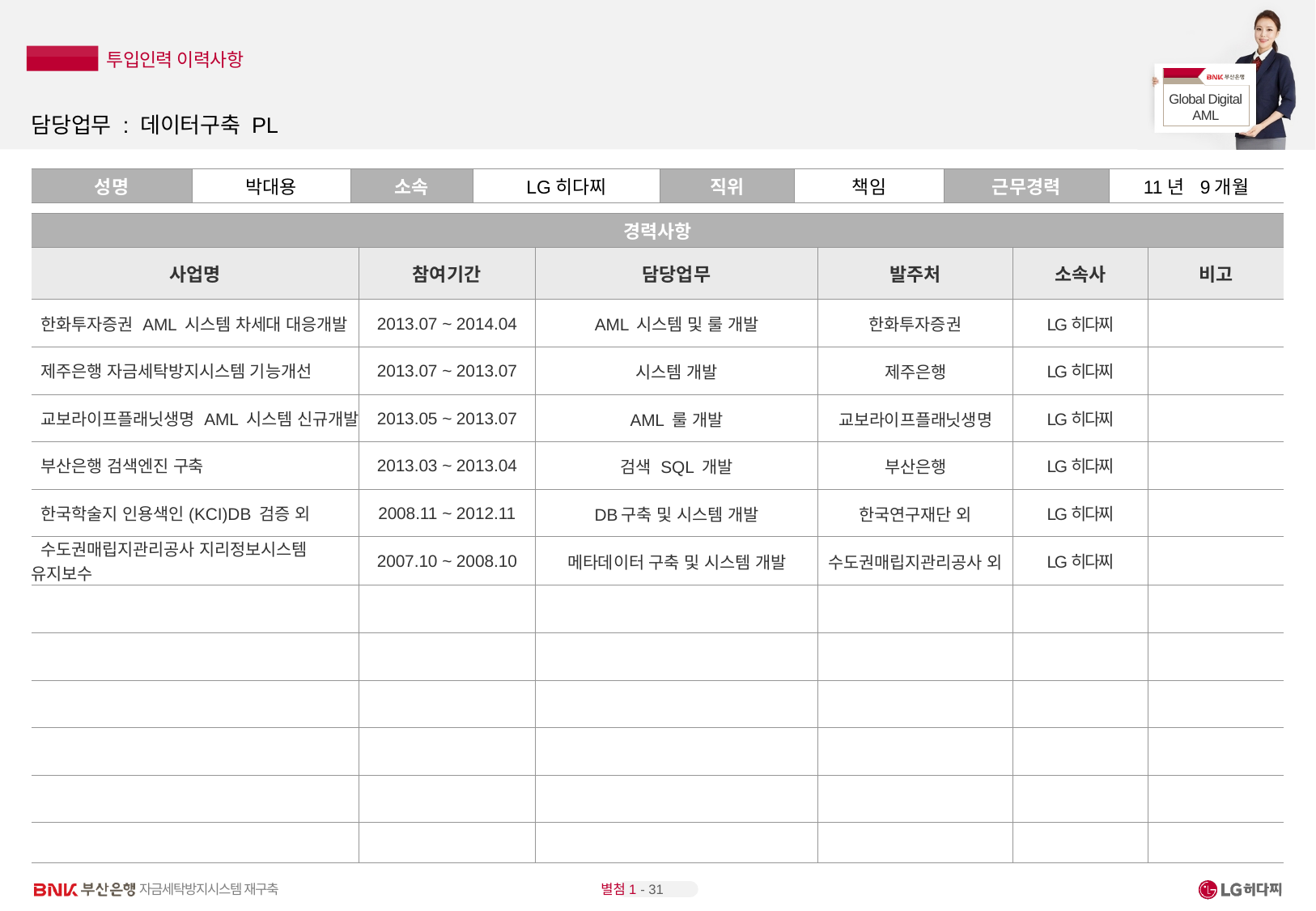

# 담당업무 : 데이터구축 PL
| 성명 | 박대용 | 소속 | LG히다찌 | 직위 | 책임 | 근무경력 | 11년 9개월 |
| --- | --- | --- | --- | --- | --- | --- | --- |
| 경력사항 |  |  |  |  |  |
| --- | --- | --- | --- | --- | --- |
| 사업명 | 참여기간 | 담당업무 | 발주처 | 소속사 | 비고 |
| 한화투자증권 AML 시스템 차세대 대응개발 | 2013.07 ~ 2014.04 | AML 시스템 및 룰 개발 | 한화투자증권 | LG히다찌 |  |
| 제주은행 자금세탁방지시스템 기능개선 | 2013.07 ~ 2013.07 | 시스템 개발 | 제주은행 | LG히다찌 |  |
| 교보라이프플래닛생명 AML 시스템 신규개발 | 2013.05 ~ 2013.07 | AML 룰 개발 | 교보라이프플래닛생명 | LG히다찌 |  |
| 부산은행 검색엔진 구축 | 2013.03 ~ 2013.04 | 검색 SQL 개발 | 부산은행 | LG히다찌 |  |
| 한국학술지 인용색인(KCI)DB 검증 외 | 2008.11 ~ 2012.11 | DB구축 및 시스템 개발 | 한국연구재단 외 | LG히다찌 |  |
| 수도권매립지관리공사 지리정보시스템 유지보수 | 2007.10 ~ 2008.10 | 메타데이터 구축 및 시스템 개발 | 수도권매립지관리공사 외 | LG히다찌 |  |
|  |  |  |  |  |  |
|  |  |  |  |  |  |
|  |  |  |  |  |  |
|  |  |  |  |  |  |
|  |  |  |  |  |  |
|  |  |  |  |  |  |
별첨1 - 31